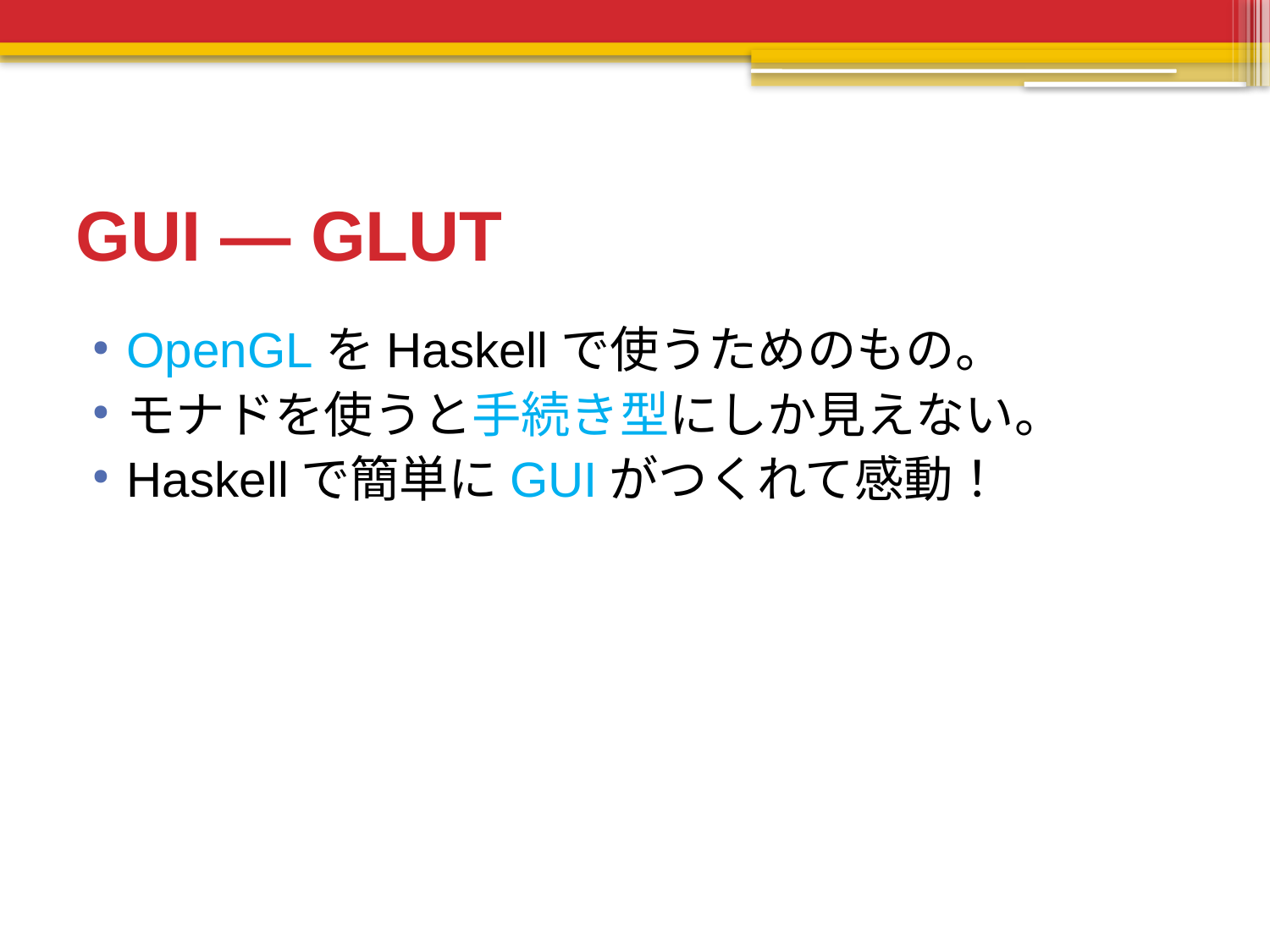

# GUI ― GLUT
OpenGLをHaskellで使うためのもの。
モナドを使うと手続き型にしか見えない。
Haskellで簡単にGUIがつくれて感動！